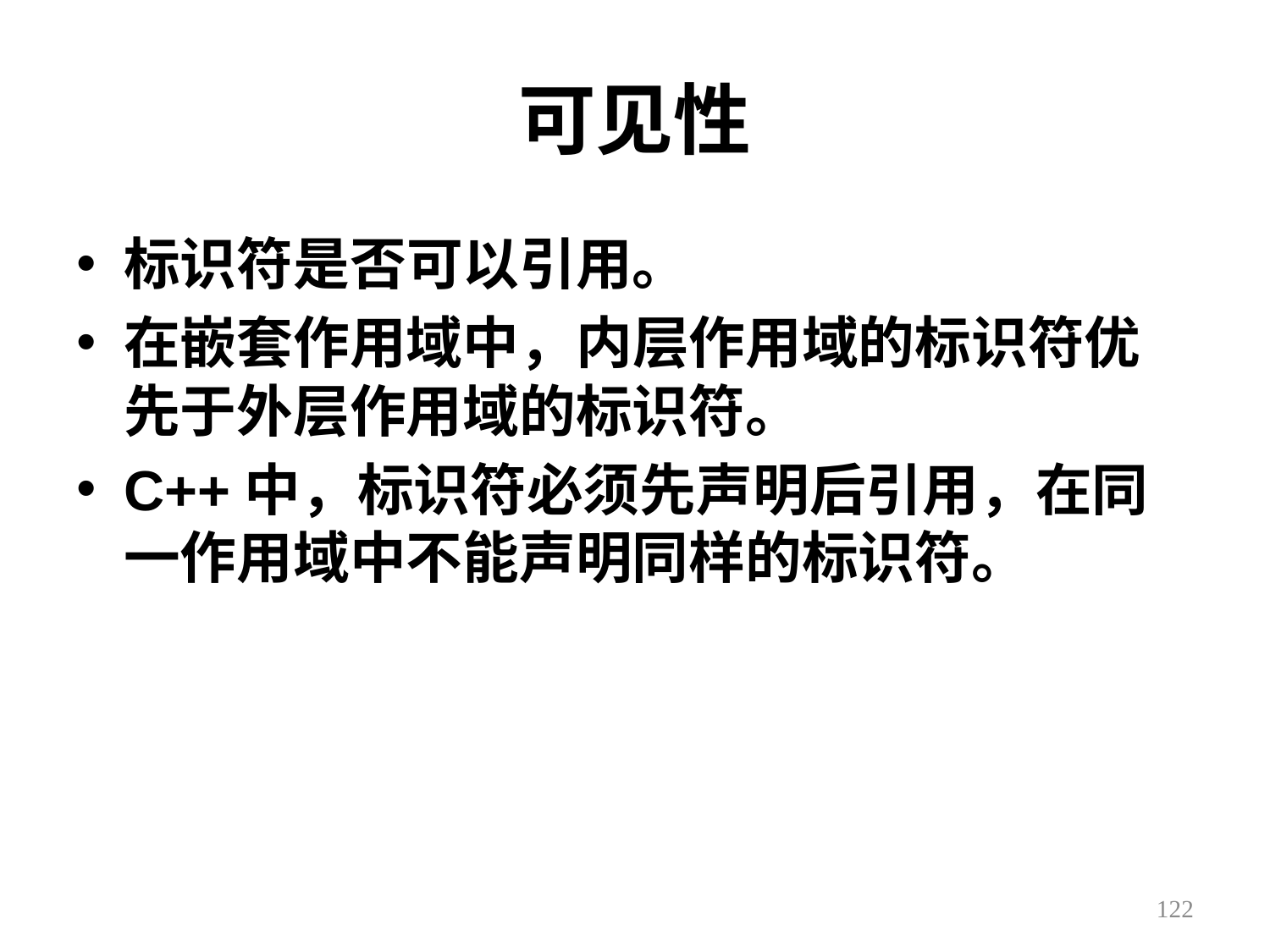

# 可见性
标识符是否可以引用。
在嵌套作用域中，内层作用域的标识符优先于外层作用域的标识符。
C++中，标识符必须先声明后引用，在同一作用域中不能声明同样的标识符。
122